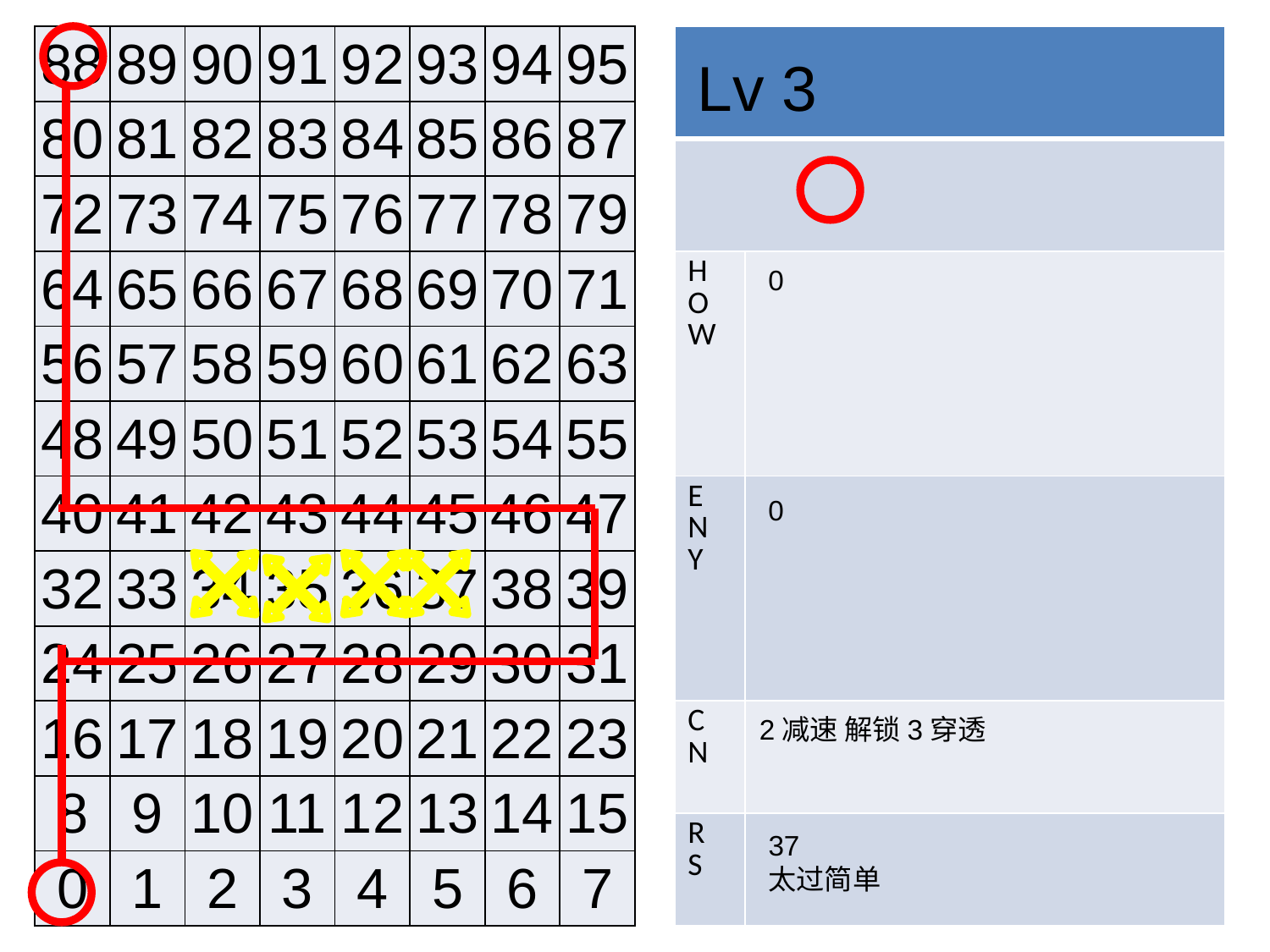

Lv 3

0
0

2减速 解锁3穿透
37
太过简单